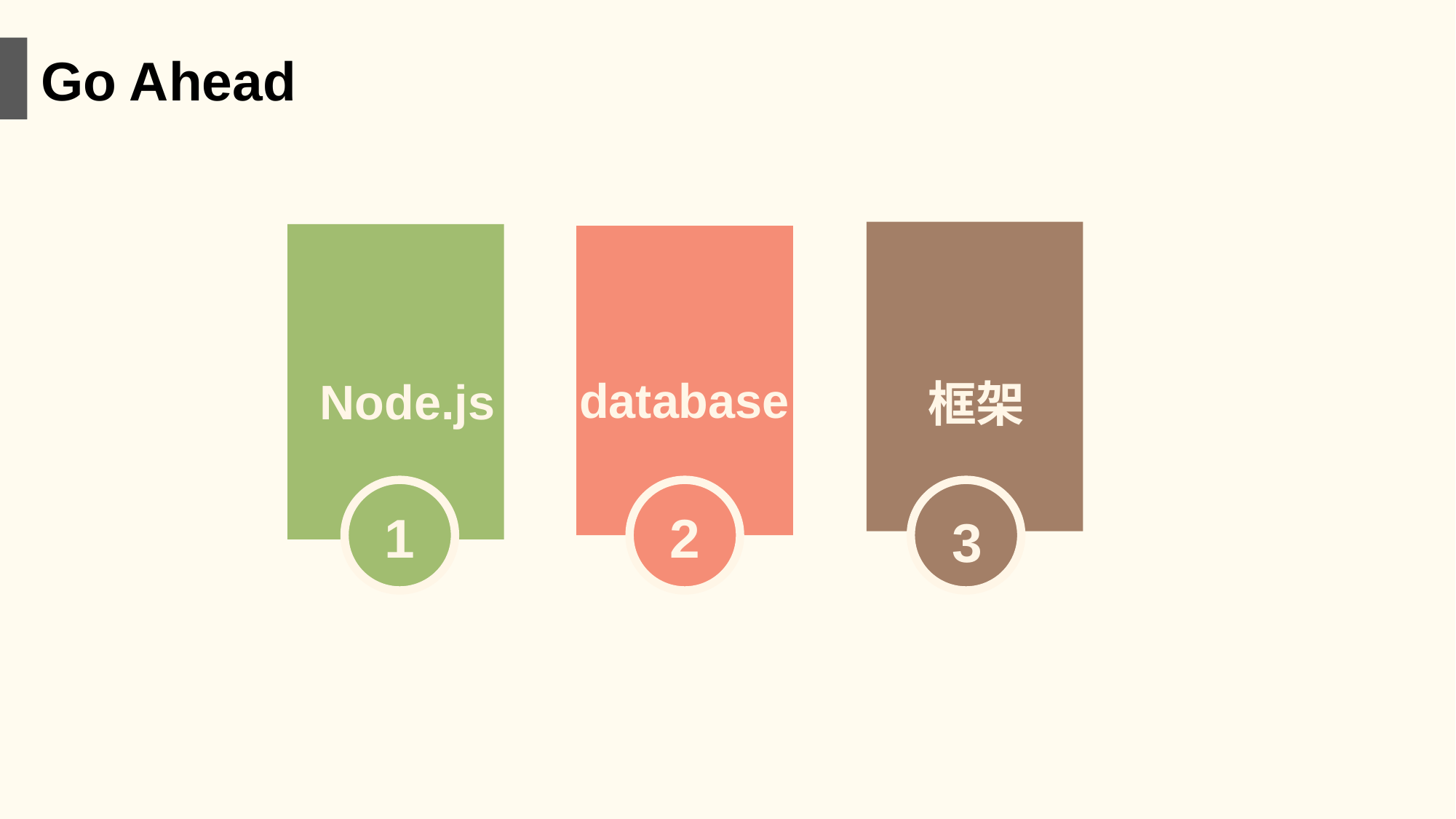

Go Ahead

框架

Node.js

database

1

2

3